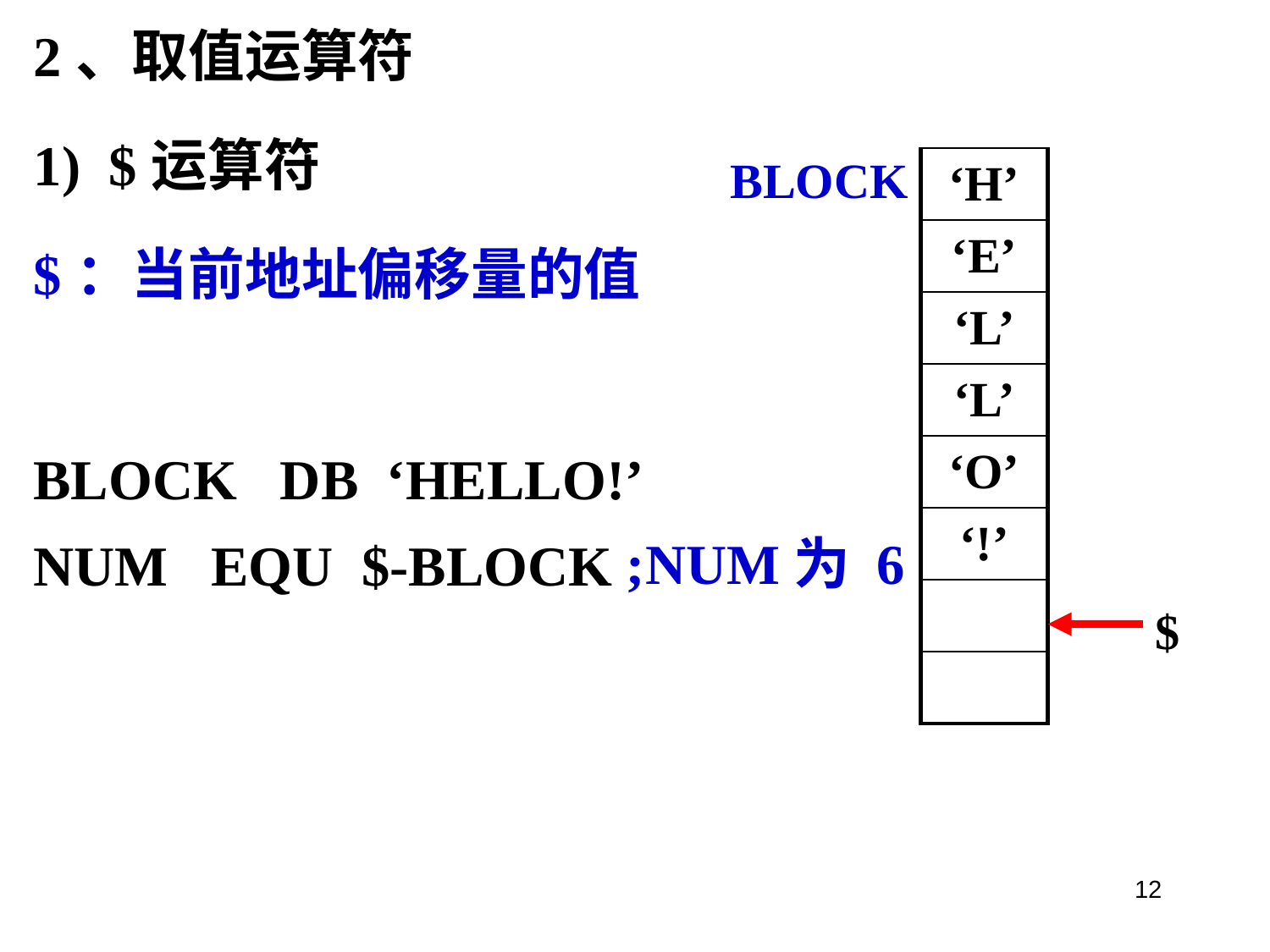

2、取值运算符
1)  $运算符
$：当前地址偏移量的值
| BLOCK |
| --- |
|  |
|  |
|  |
|  |
|  |
|  |
|  |
| ‘H’ |
| --- |
| ‘E’ |
| ‘L’ |
| ‘L’ |
| ‘O’ |
| ‘!’ |
|  |
|  |
BLOCK   DB  ‘HELLO!’
NUM   EQU  $-BLOCK
;NUM为 6
$

12